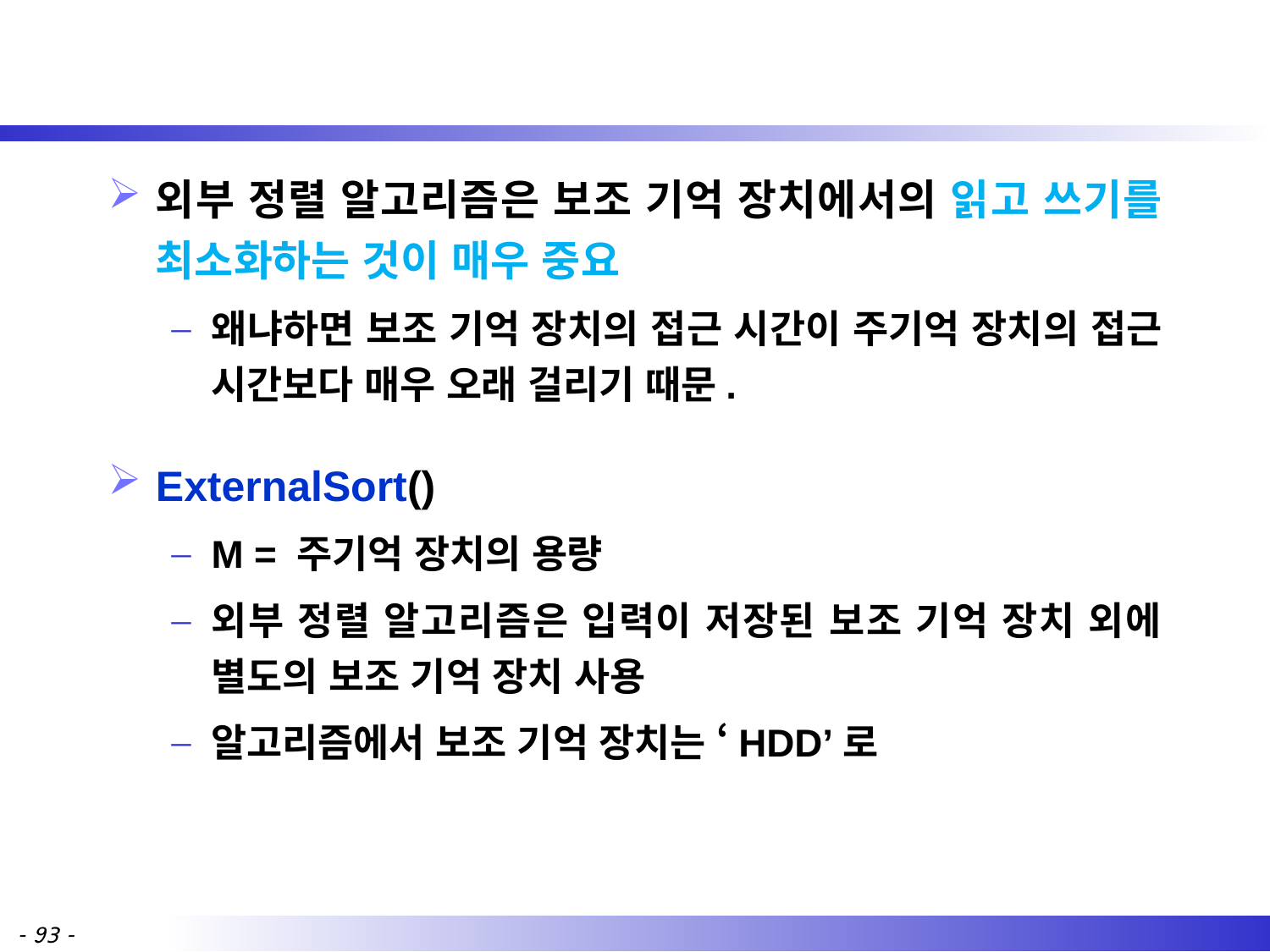

외부 정렬 알고리즘은 보조 기억 장치에서의 읽고 쓰기를 최소화하는 것이 매우 중요
왜냐하면 보조 기억 장치의 접근 시간이 주기억 장치의 접근 시간보다 매우 오래 걸리기 때문.
ExternalSort()
M = 주기억 장치의 용량
외부 정렬 알고리즘은 입력이 저장된 보조 기억 장치 외에 별도의 보조 기억 장치 사용
알고리즘에서 보조 기억 장치는 ‘HDD’로
- 93 -